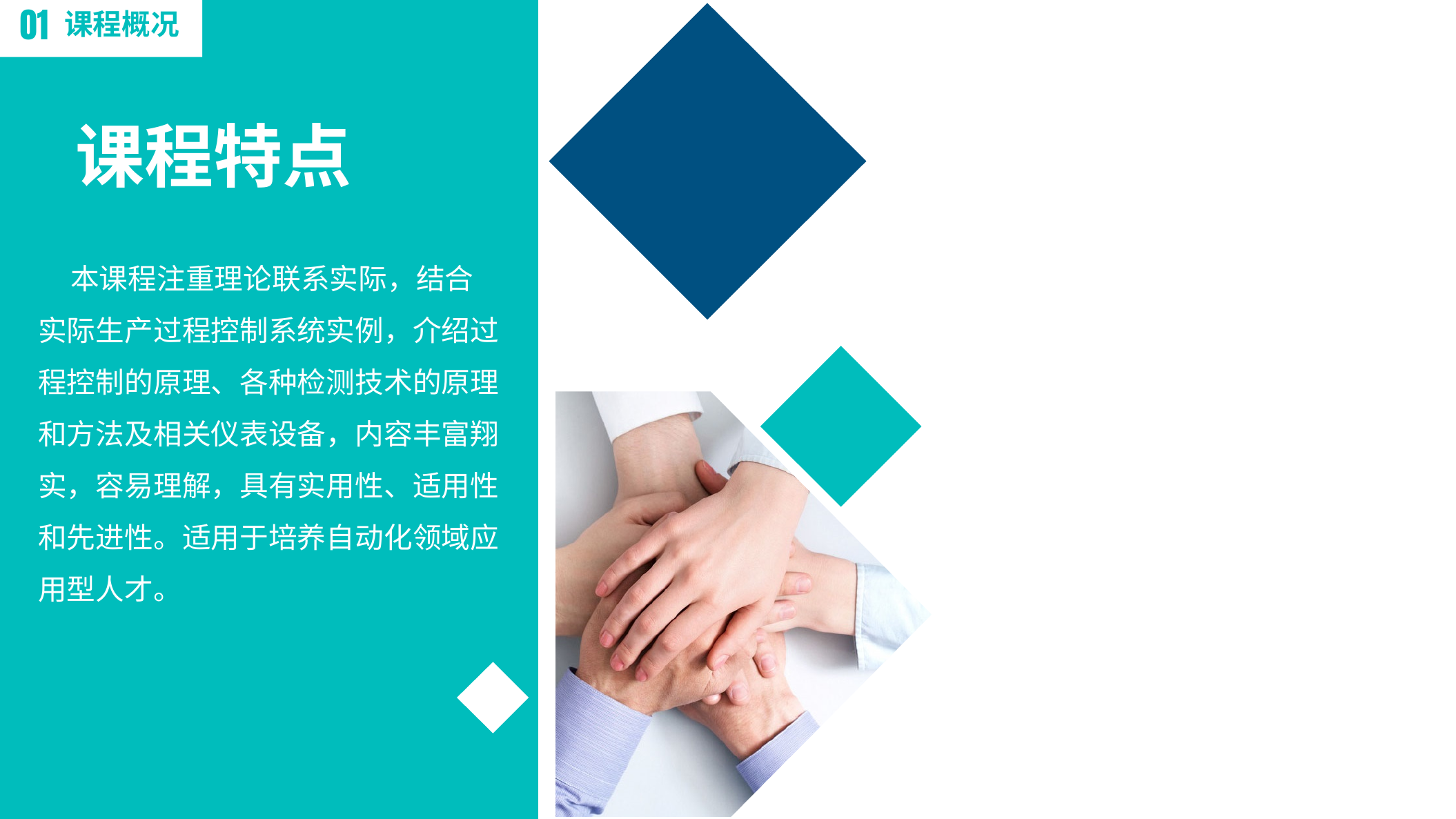

01
课程概况

课程特点
    本课程注重理论联系实际，结合实际生产过程控制系统实例，介绍过程控制的原理、各种检测技术的原理和方法及相关仪表设备，内容丰富翔实，容易理解，具有实用性、适用性和先进性。适用于培养自动化领域应用型人才。